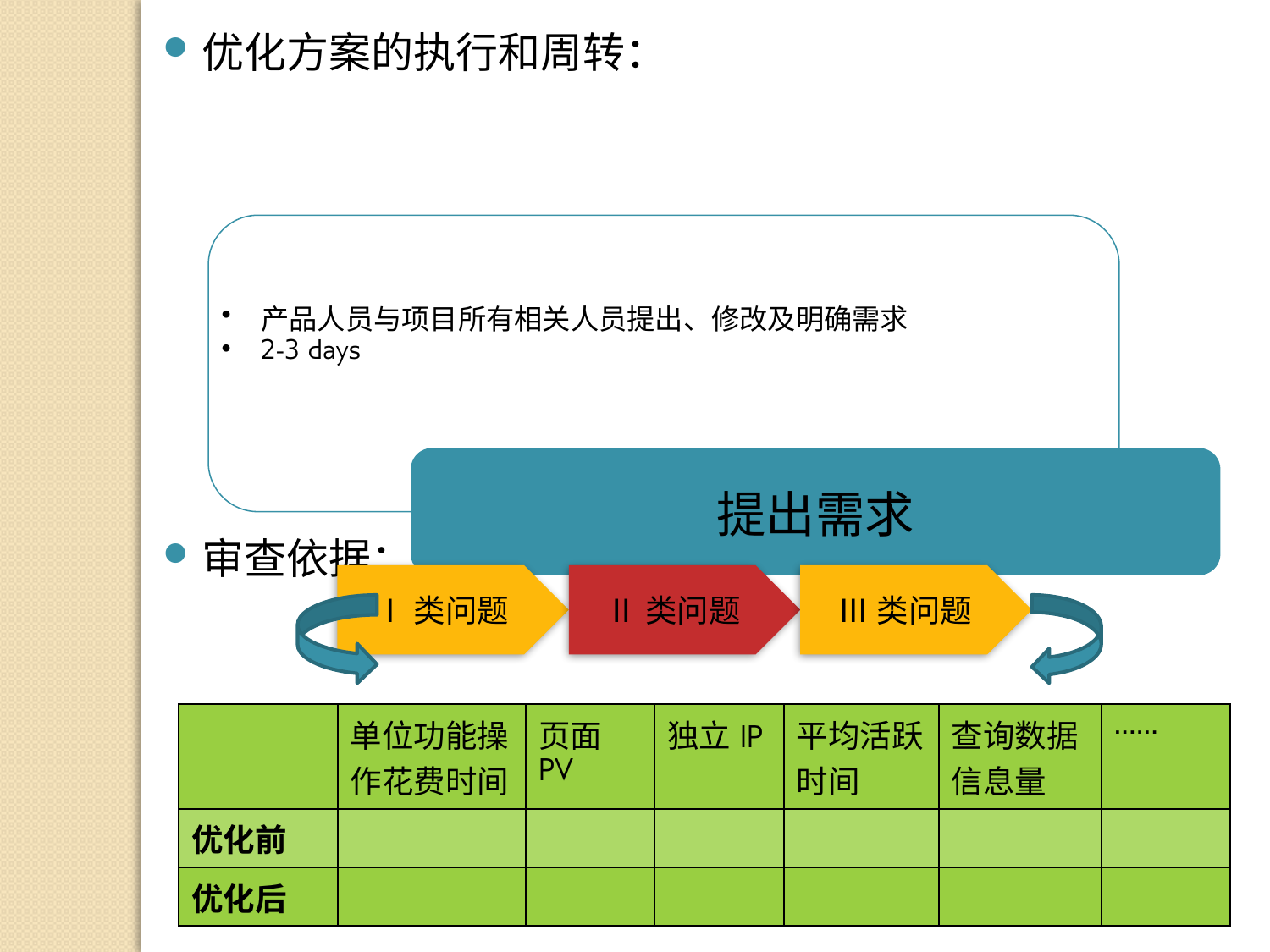

提出需求
产品人员与项目所有相关人员提出、修改及明确需求
2-3 days
优化方案的执行和周转：
审查依据：
Ⅰ类问题
Ⅱ类问题
Ⅲ类问题

|  | 单位功能操作花费时间 | 页面PV | 独立IP | 平均活跃时间 | 查询数据信息量 | …… |
| --- | --- | --- | --- | --- | --- | --- |
| 优化前 |  |  |  |  |  |  |
| 优化后 |  |  |  |  |  |  |